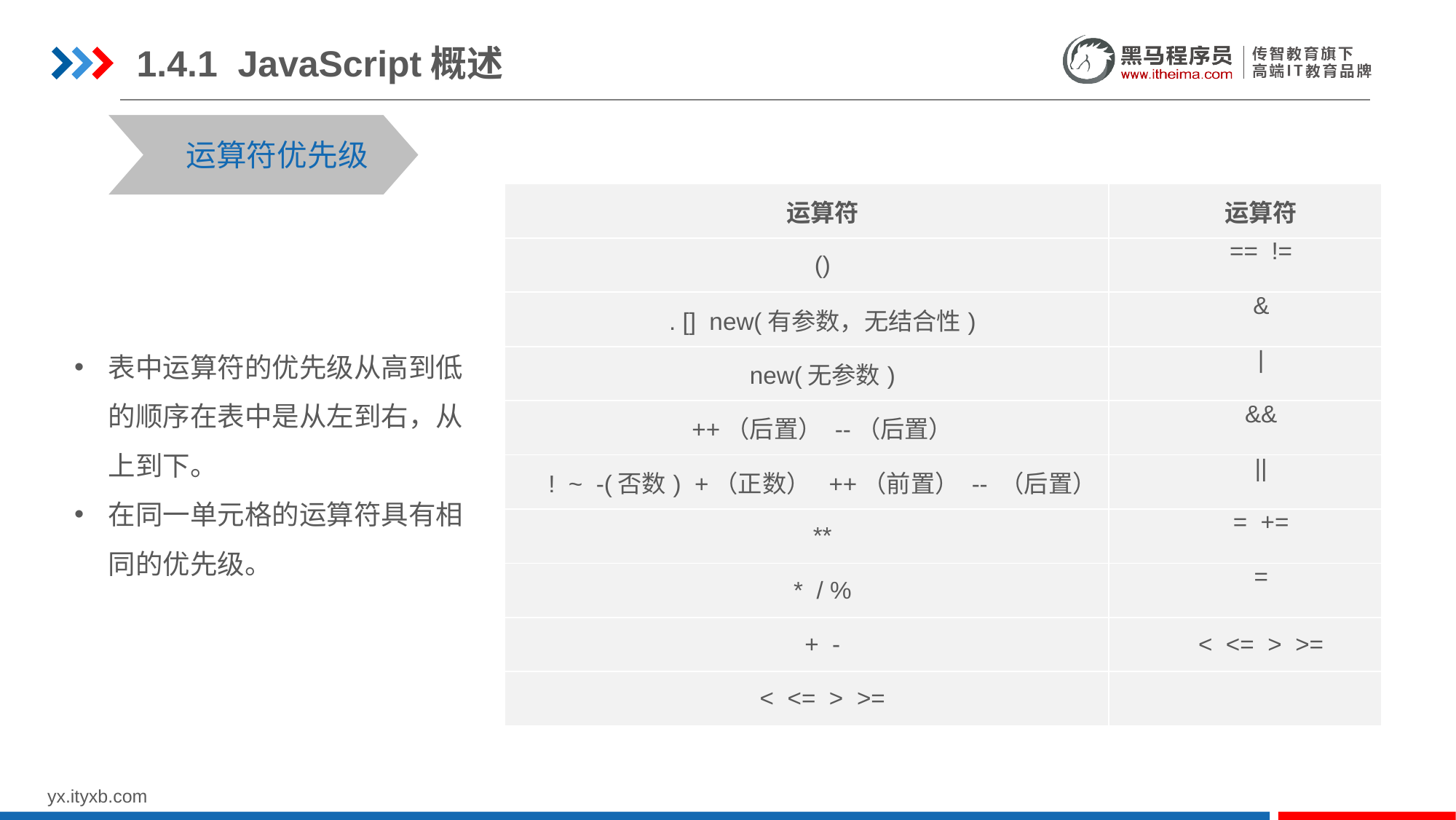

1.4.1  JavaScript概述

运算符优先级
| 运算符 | 运算符 |
| --- | --- |
| () | == != |
| . [] new(有参数，无结合性) | & |
| new(无参数) | | |
| ++（后置） --（后置） | && |
| ! ~ -(否数) +（正数） ++（前置） -- （后置） | || |
| \*\* | = += |
| \* / % | = |
| + - | < <= > >= |
| < <= > >= |  |
表中运算符的优先级从高到低的顺序在表中是从左到右，从上到下。
在同一单元格的运算符具有相同的优先级。